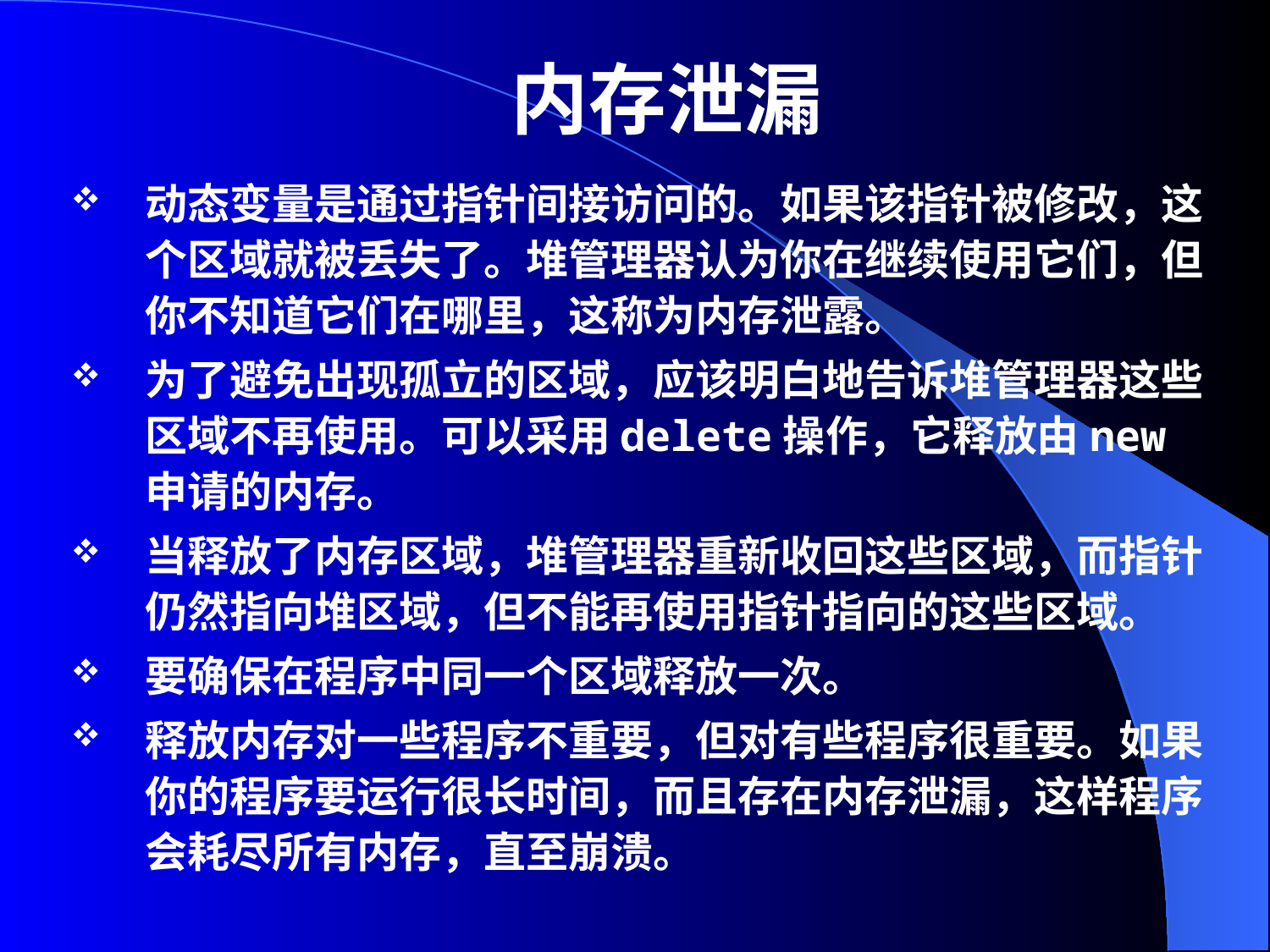

# 内存泄漏
动态变量是通过指针间接访问的。如果该指针被修改，这个区域就被丢失了。堆管理器认为你在继续使用它们，但你不知道它们在哪里，这称为内存泄露。
为了避免出现孤立的区域，应该明白地告诉堆管理器这些区域不再使用。可以采用delete操作，它释放由new申请的内存。
当释放了内存区域，堆管理器重新收回这些区域，而指针仍然指向堆区域，但不能再使用指针指向的这些区域。
要确保在程序中同一个区域释放一次。
释放内存对一些程序不重要，但对有些程序很重要。如果你的程序要运行很长时间，而且存在内存泄漏，这样程序会耗尽所有内存，直至崩溃。